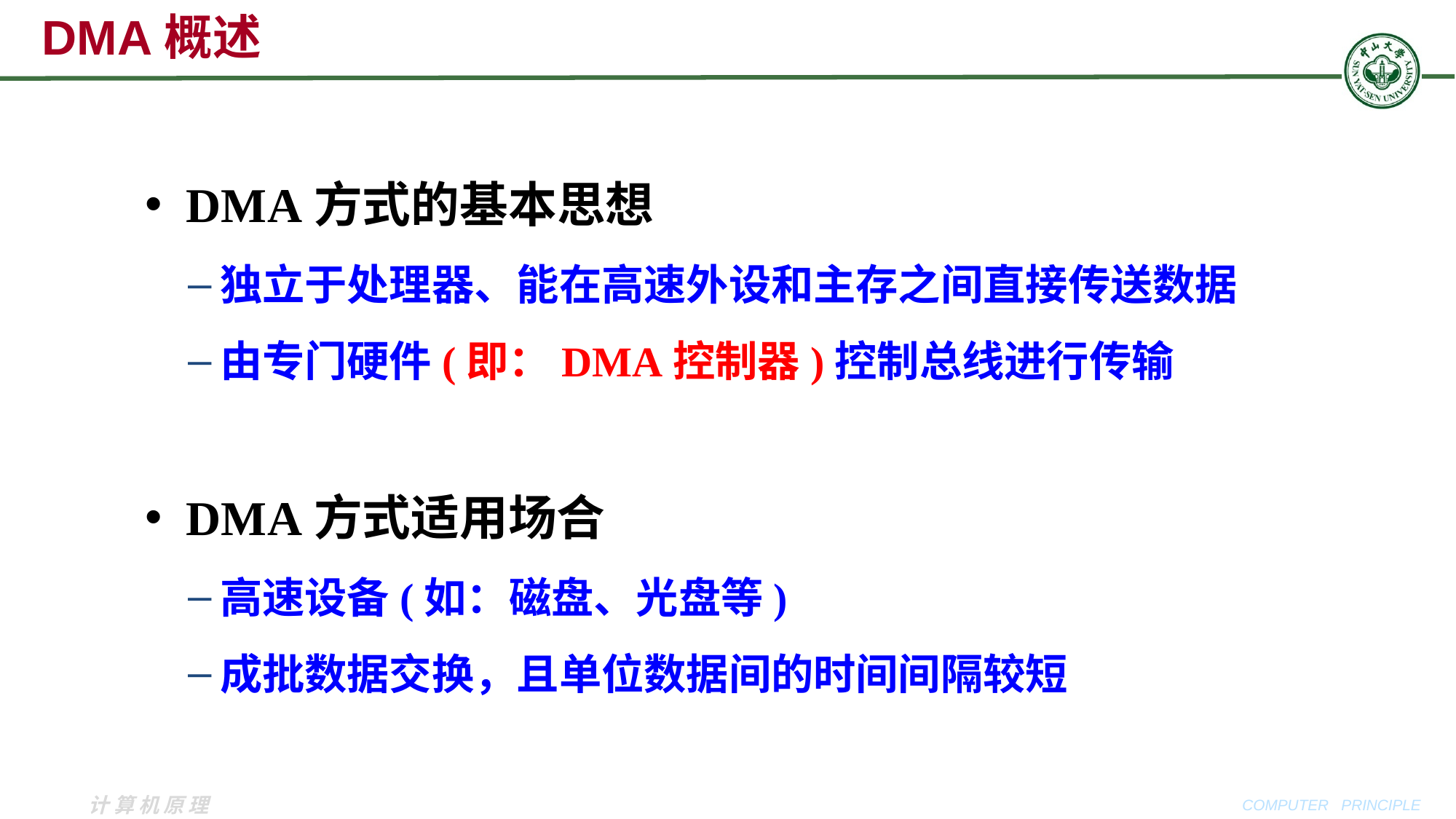

DMA概述
DMA方式的基本思想
独立于处理器、能在高速外设和主存之间直接传送数据
由专门硬件(即：DMA控制器)控制总线进行传输

DMA方式适用场合
高速设备(如：磁盘、光盘等)
成批数据交换，且单位数据间的时间间隔较短